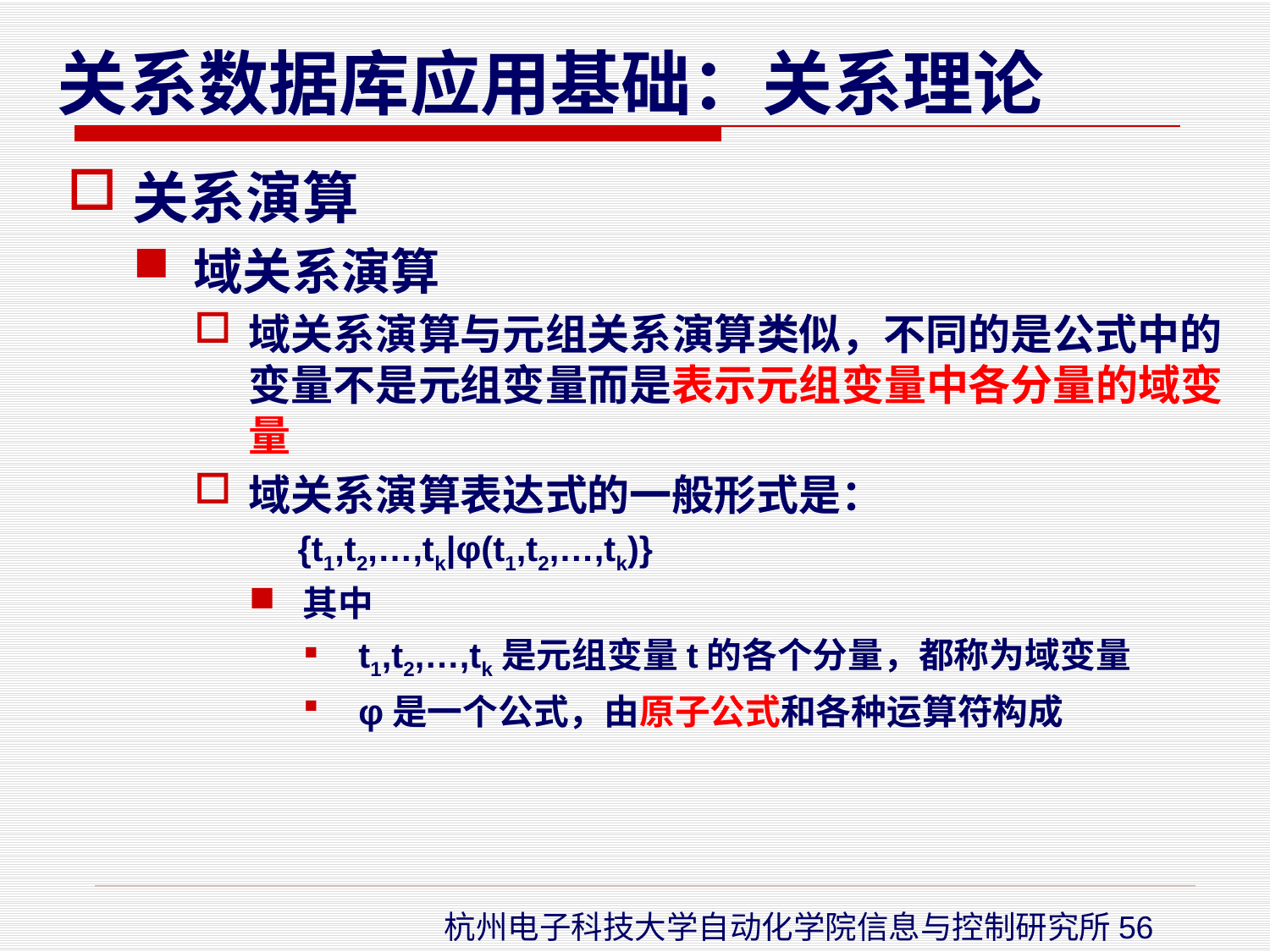

关系演算
域关系演算
域关系演算与元组关系演算类似，不同的是公式中的变量不是元组变量而是表示元组变量中各分量的域变量
域关系演算表达式的一般形式是：
     {t1,t2,…,tk|φ(t1,t2,…,tk)}
其中
t1,t2,…,tk是元组变量t的各个分量，都称为域变量
φ是一个公式，由原子公式和各种运算符构成